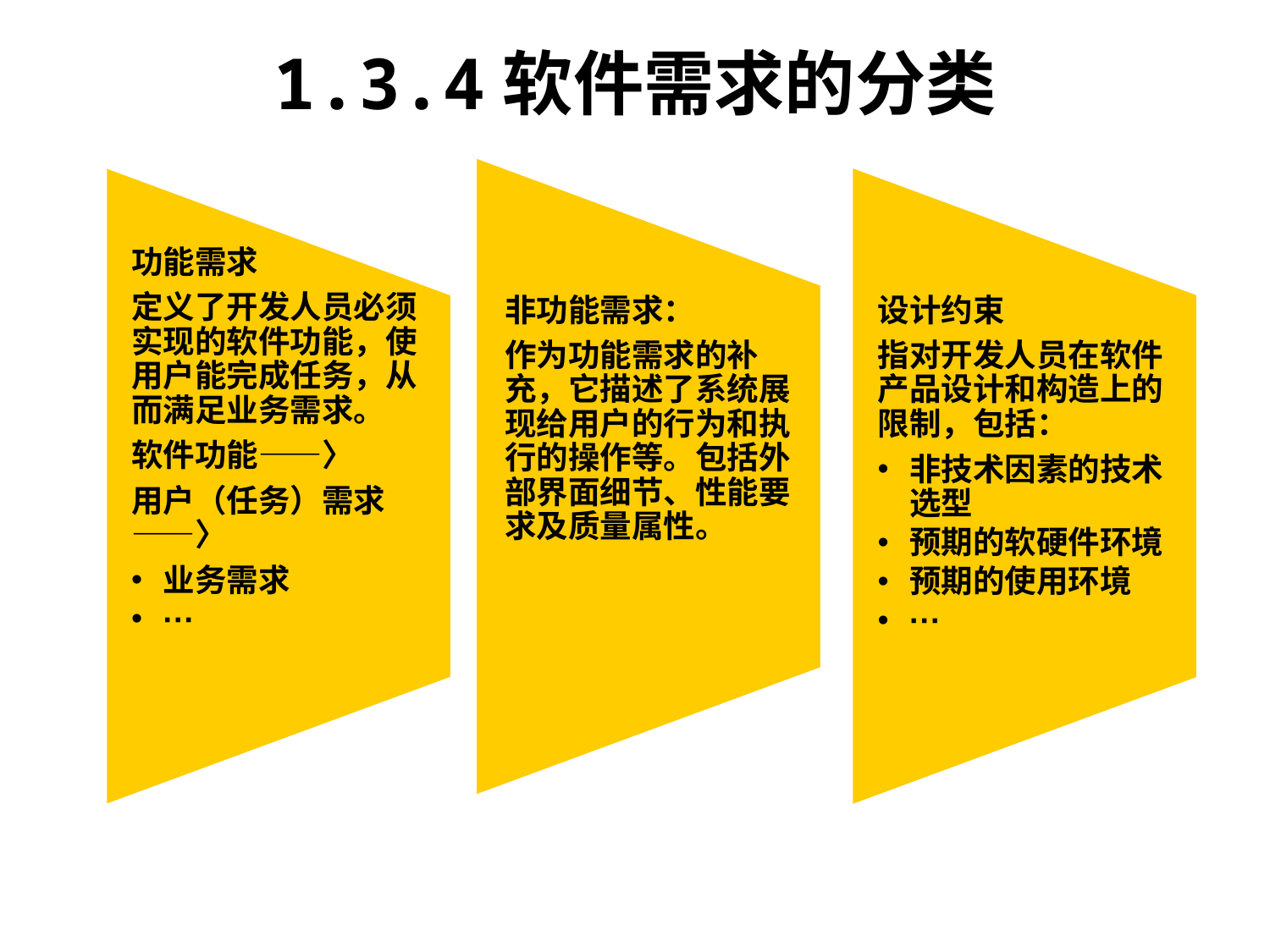

# 1.3.4软件需求的分类
功能需求
定义了开发人员必须实现的软件功能，使用户能完成任务，从而满足业务需求。
软件功能——〉
用户（任务）需求——〉
业务需求
···
非功能需求：
作为功能需求的补充，它描述了系统展现给用户的行为和执行的操作等。包括外部界面细节、性能要求及质量属性。
设计约束
指对开发人员在软件产品设计和构造上的限制，包括：
非技术因素的技术选型
预期的软硬件环境
预期的使用环境
···